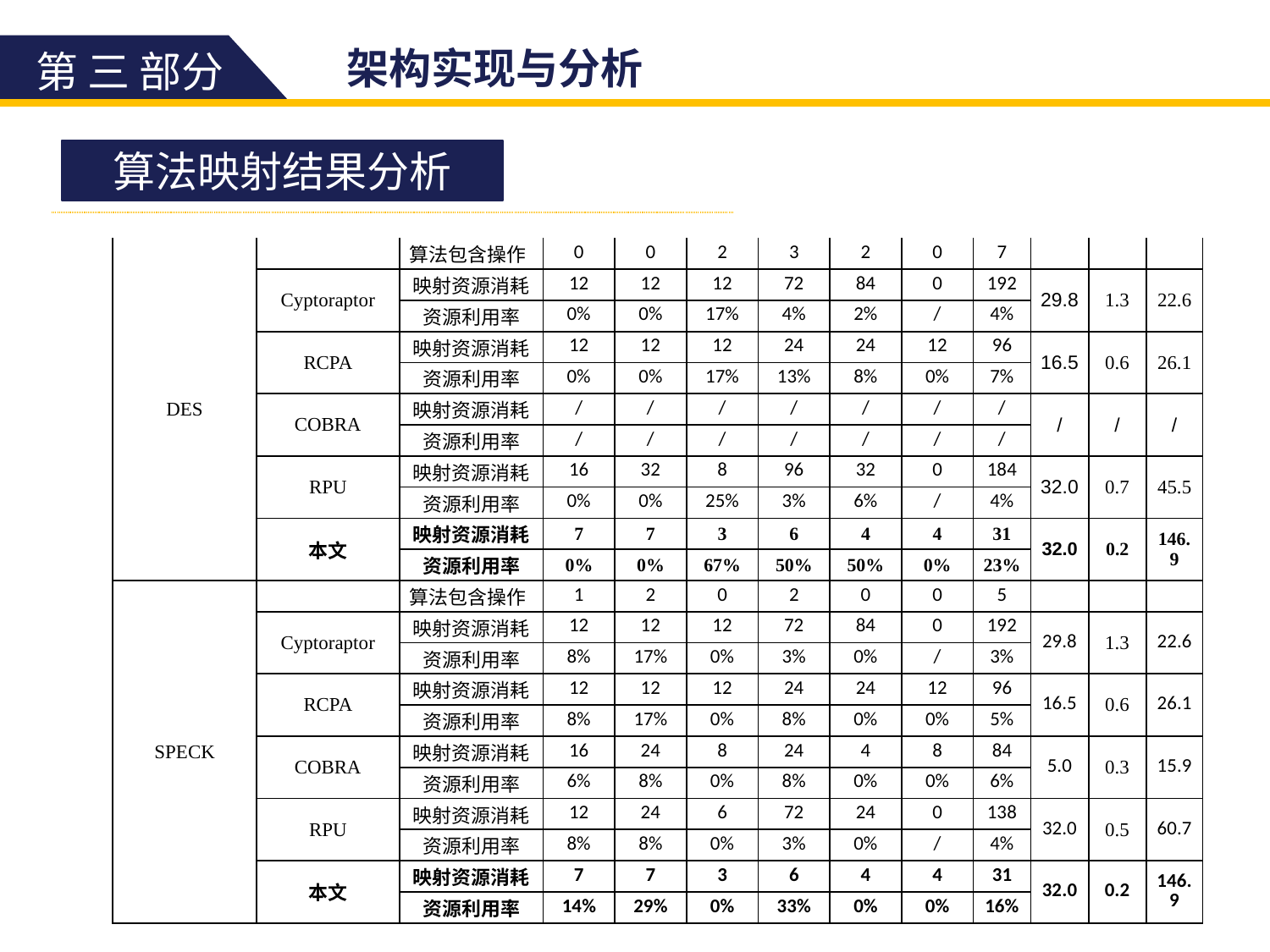

架构实现与分析

第 三 部分

算法映射结果分析

| DES |  | 算法包含操作 | 0 | 0 | 2 | 3 | 2 | 0 | 7 |  |  |  |
| --- | --- | --- | --- | --- | --- | --- | --- | --- | --- | --- | --- | --- |
|  | Cyptoraptor | 映射资源消耗 | 12 | 12 | 12 | 72 | 84 | 0 | 192 | 29.8 | 1.3 | 22.6 |
|  |  | 资源利用率 | 0% | 0% | 17% | 4% | 2% | / | 4% |  |  |  |
|  | RCPA | 映射资源消耗 | 12 | 12 | 12 | 24 | 24 | 12 | 96 | 16.5 | 0.6 | 26.1 |
|  |  | 资源利用率 | 0% | 0% | 17% | 13% | 8% | 0% | 7% |  |  |  |
|  | COBRA | 映射资源消耗 | / | / | / | / | / | / | / | / | / | / |
|  |  | 资源利用率 | / | / | / | / | / | / | / |  |  |  |
|  | RPU | 映射资源消耗 | 16 | 32 | 8 | 96 | 32 | 0 | 184 | 32.0 | 0.7 | 45.5 |
|  |  | 资源利用率 | 0% | 0% | 25% | 3% | 6% | / | 4% |  |  |  |
|  | 本文 | 映射资源消耗 | 7 | 7 | 3 | 6 | 4 | 4 | 31 | 32.0 | 0.2 | 146.9 |
|  |  | 资源利用率 | 0% | 0% | 67% | 50% | 50% | 0% | 23% |  |  |  |
| SPECK |  | 算法包含操作 | 1 | 2 | 0 | 2 | 0 | 0 | 5 |  |  |  |
|  | Cyptoraptor | 映射资源消耗 | 12 | 12 | 12 | 72 | 84 | 0 | 192 | 29.8 | 1.3 | 22.6 |
|  |  | 资源利用率 | 8% | 17% | 0% | 3% | 0% | / | 3% |  |  |  |
|  | RCPA | 映射资源消耗 | 12 | 12 | 12 | 24 | 24 | 12 | 96 | 16.5 | 0.6 | 26.1 |
|  |  | 资源利用率 | 8% | 17% | 0% | 8% | 0% | 0% | 5% |  |  |  |
|  | COBRA | 映射资源消耗 | 16 | 24 | 8 | 24 | 4 | 8 | 84 | 5.0 | 0.3 | 15.9 |
|  |  | 资源利用率 | 6% | 8% | 0% | 8% | 0% | 0% | 6% |  |  |  |
|  | RPU | 映射资源消耗 | 12 | 24 | 6 | 72 | 24 | 0 | 138 | 32.0 | 0.5 | 60.7 |
|  |  | 资源利用率 | 8% | 8% | 0% | 3% | 0% | / | 4% |  |  |  |
|  | 本文 | 映射资源消耗 | 7 | 7 | 3 | 6 | 4 | 4 | 31 | 32.0 | 0.2 | 146.9 |
|  |  | 资源利用率 | 14% | 29% | 0% | 33% | 0% | 0% | 16% |  |  |  |